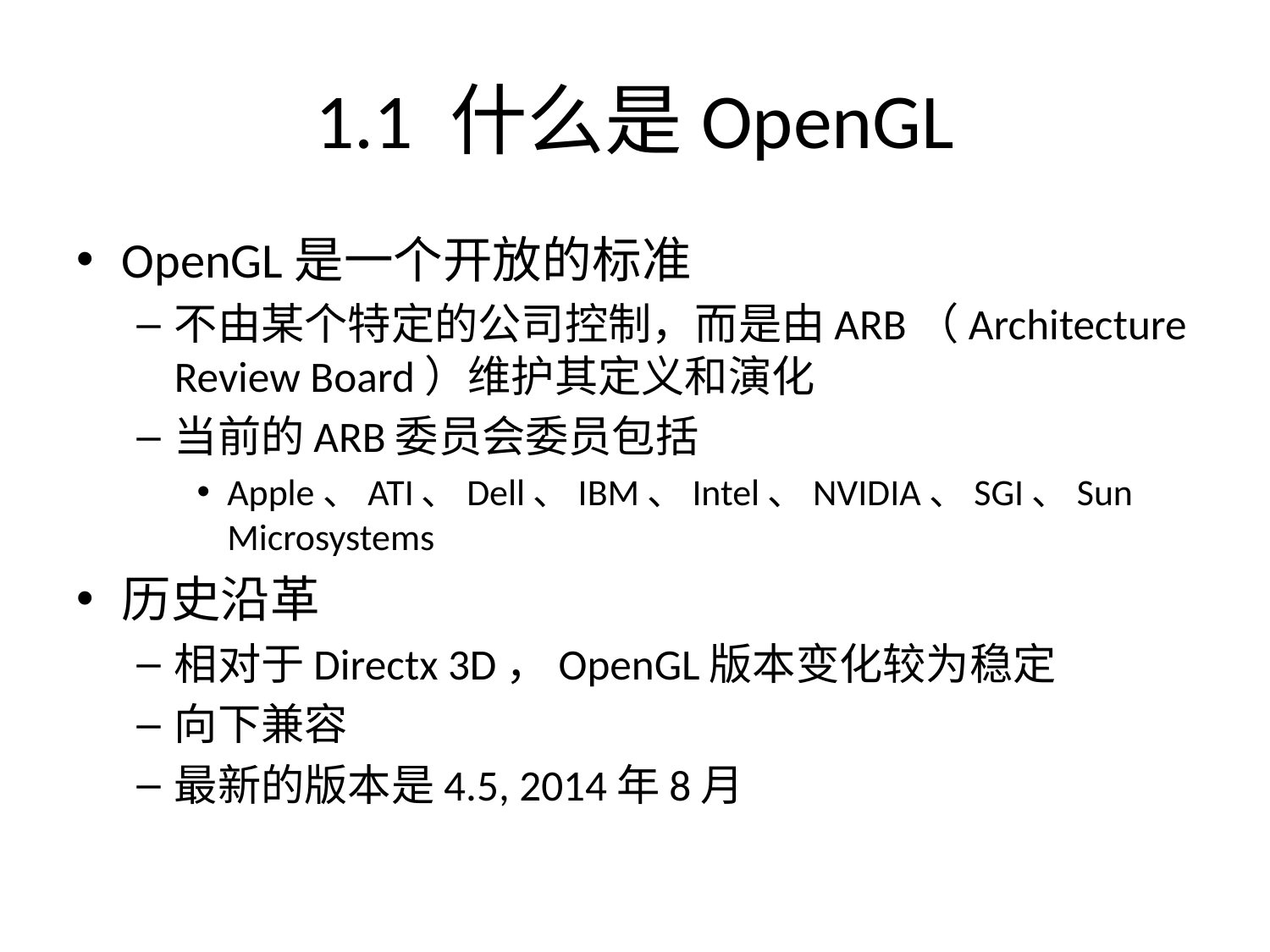

# 1.1 什么是OpenGL
OpenGL是一个开放的标准
不由某个特定的公司控制，而是由ARB（Architecture Review Board）维护其定义和演化
当前的ARB委员会委员包括
Apple、ATI、Dell、IBM、Intel、NVIDIA、SGI、Sun Microsystems
历史沿革
相对于Directx 3D，OpenGL版本变化较为稳定
向下兼容
最新的版本是4.5, 2014年8月